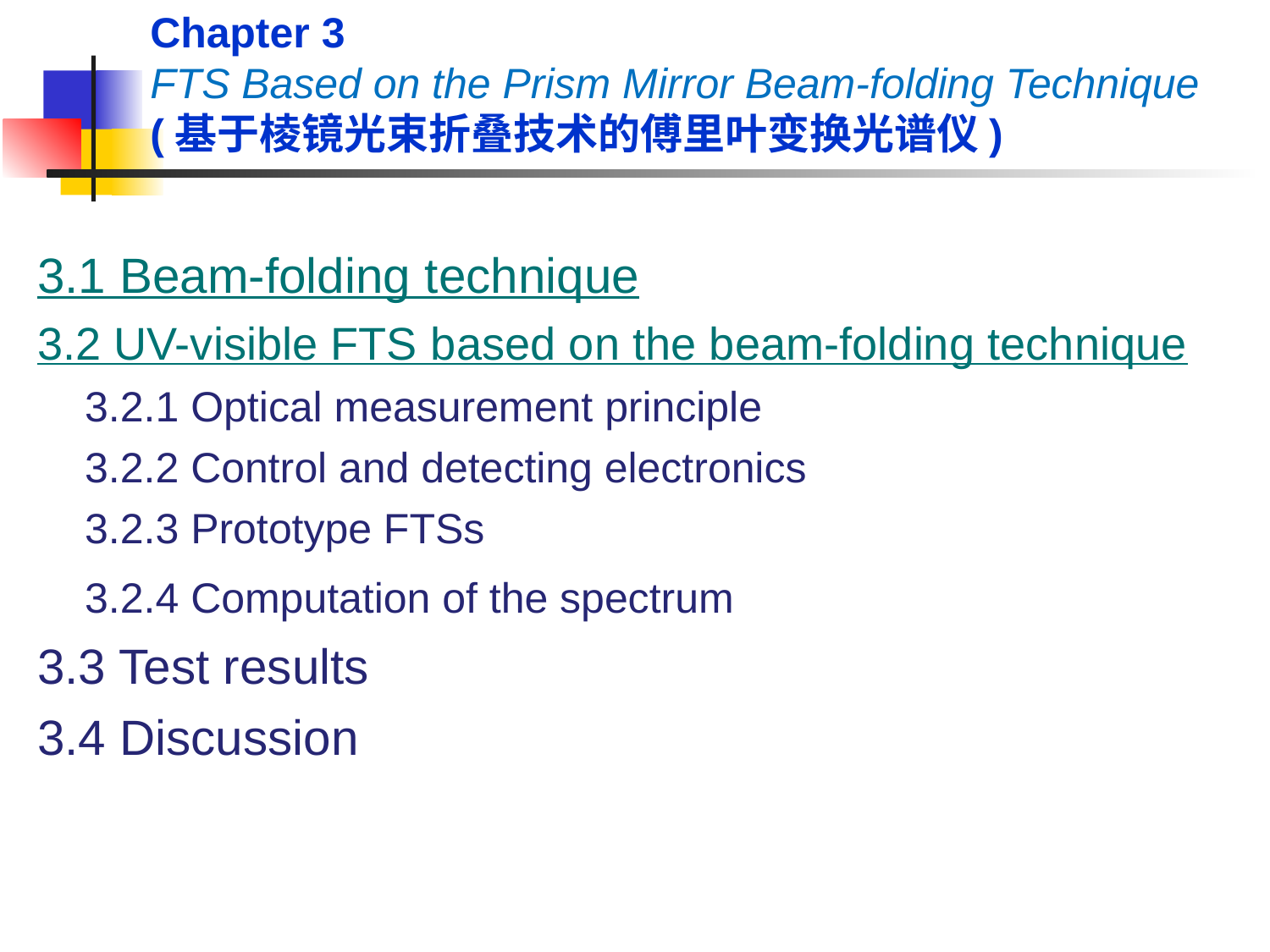

Chapter 3
FTS Based on the Prism Mirror Beam-folding Technique
(基于棱镜光束折叠技术的傅里叶变换光谱仪)

3.1 Beam-folding technique
3.2 UV-visible FTS based on the beam-folding technique
    3.2.1 Optical measurement principle
    3.2.2 Control and detecting electronics
    3.2.3 Prototype FTSs
    3.2.4 Computation of the spectrum
3.3 Test results
3.4 Discussion